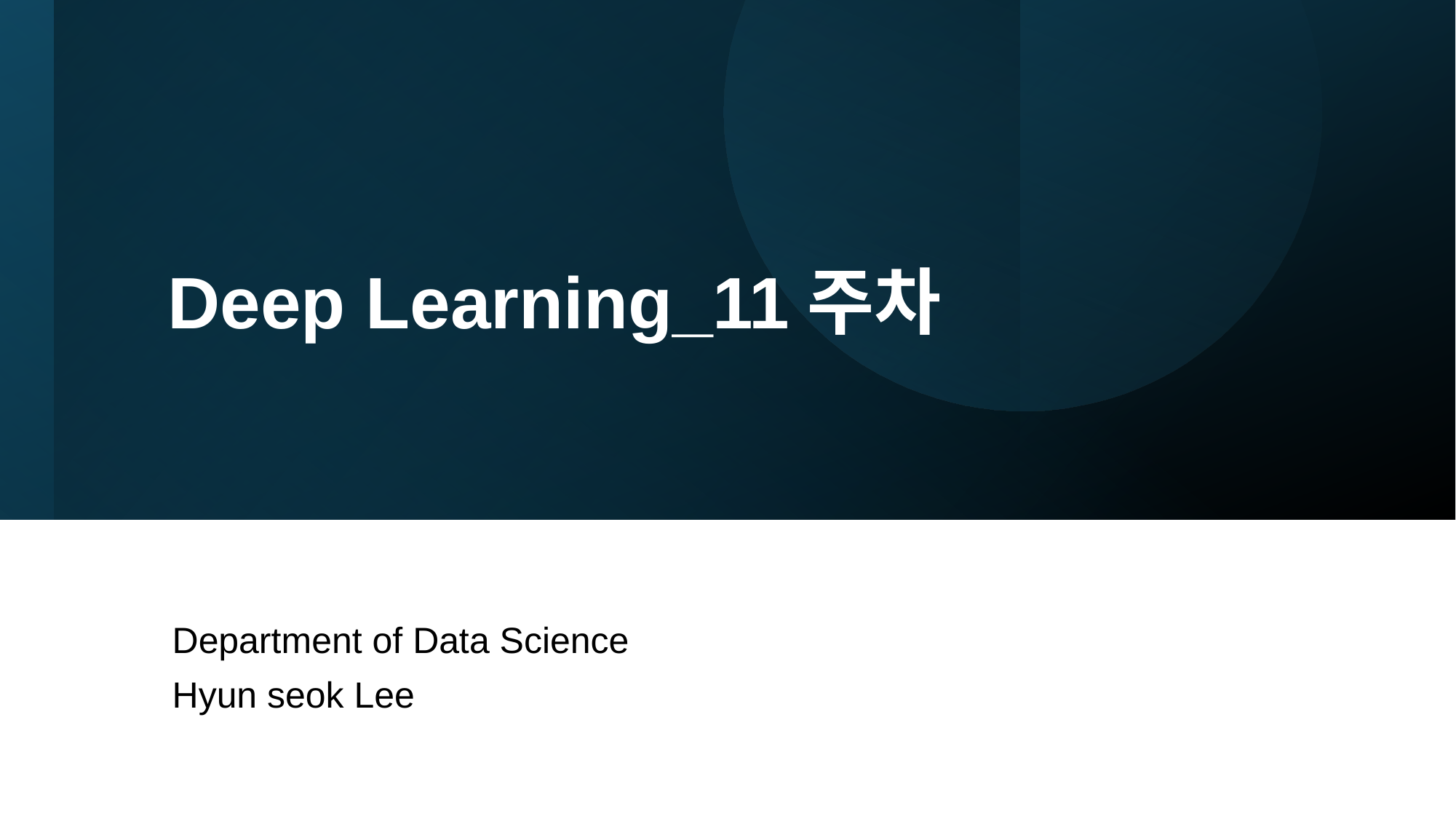

# Deep Learning_11주차
Department of Data Science
Hyun seok Lee